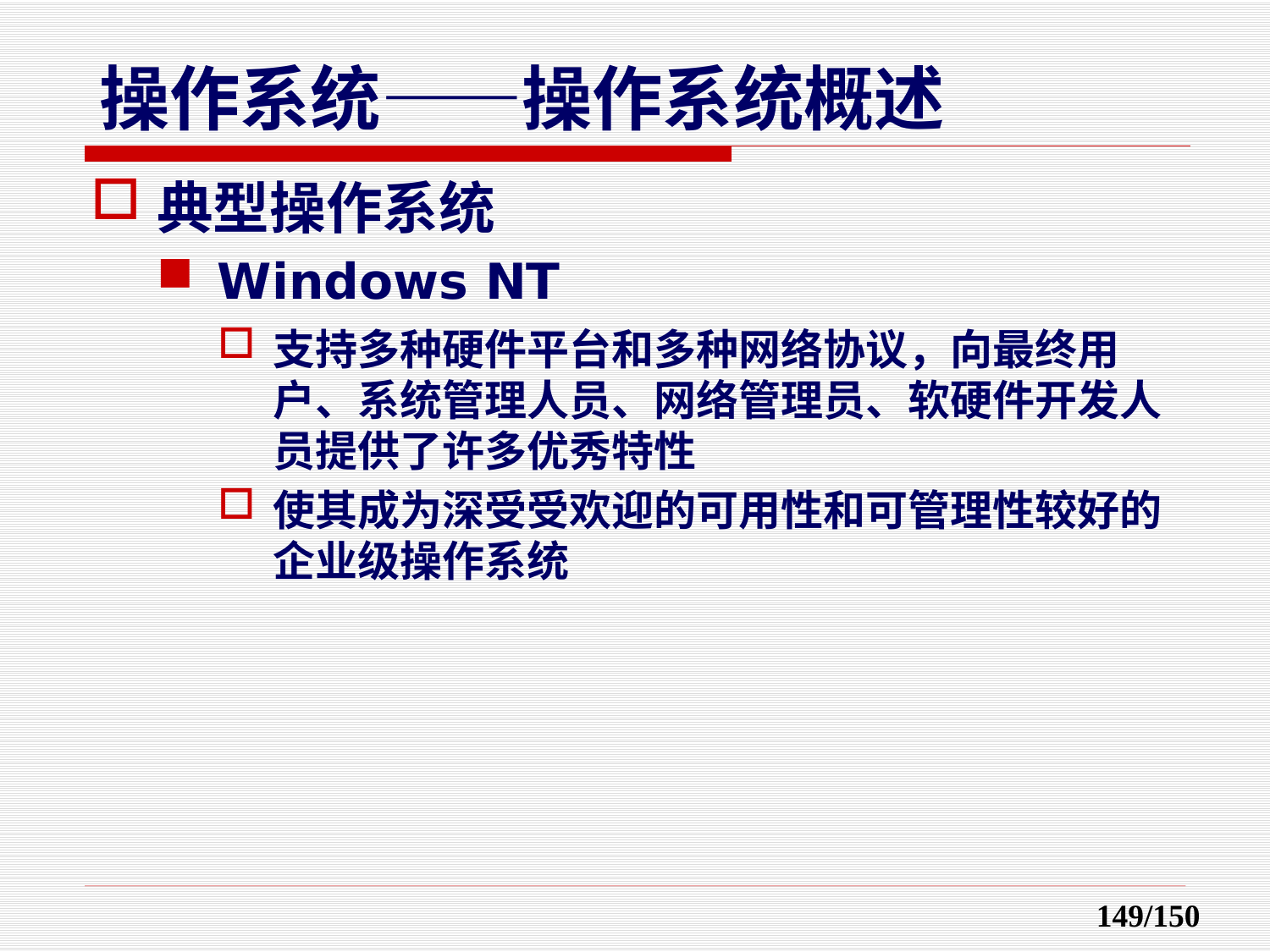

典型操作系统
Windows NT
支持多种硬件平台和多种网络协议，向最终用户、系统管理人员、网络管理员、软硬件开发人员提供了许多优秀特性
使其成为深受受欢迎的可用性和可管理性较好的企业级操作系统